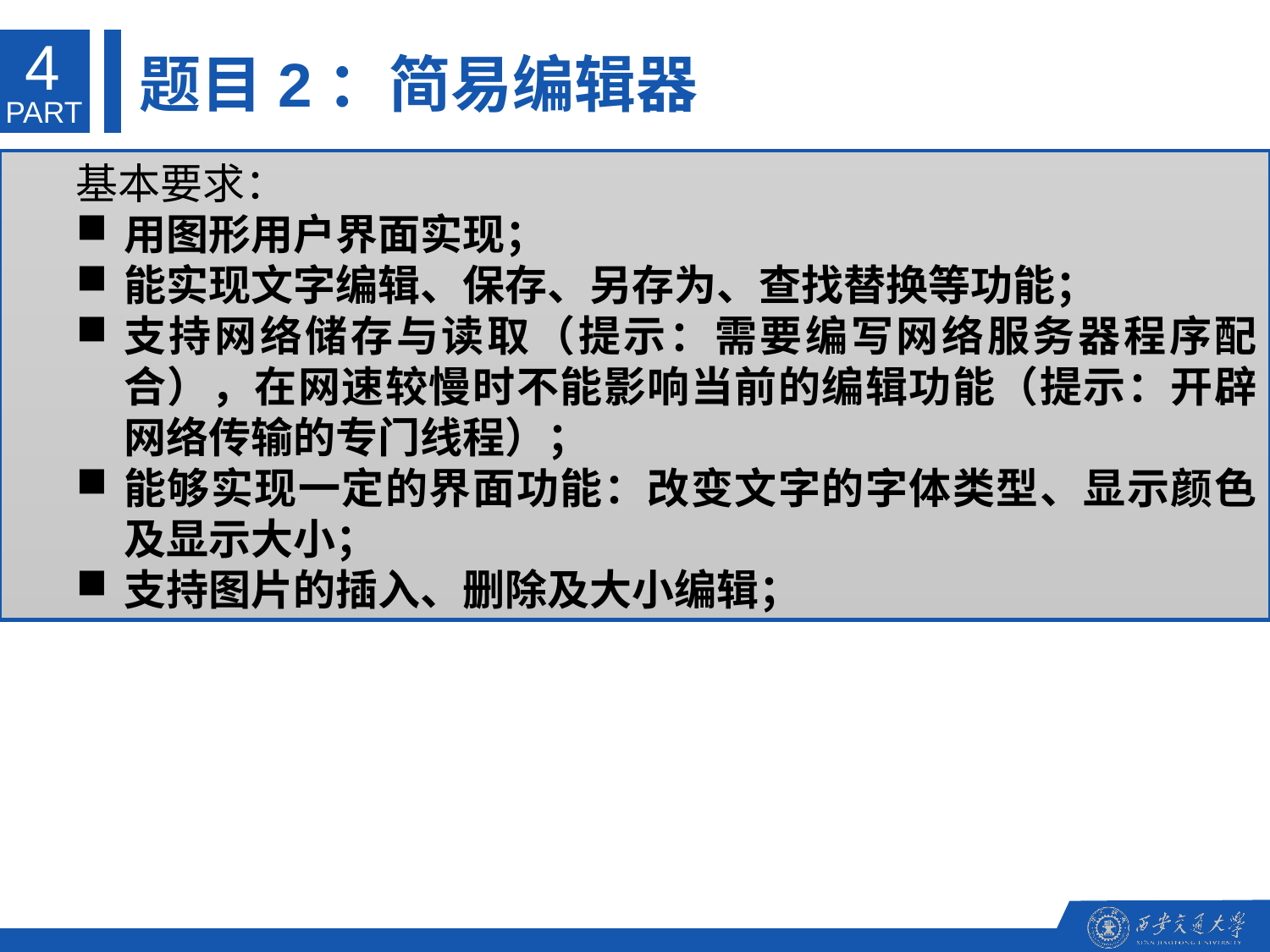

4
题目2：简易编辑器
PART
基本要求：
用图形用户界面实现；
能实现文字编辑、保存、另存为、查找替换等功能；
支持网络储存与读取（提示：需要编写网络服务器程序配合），在网速较慢时不能影响当前的编辑功能（提示：开辟网络传输的专门线程）；
能够实现一定的界面功能：改变文字的字体类型、显示颜色及显示大小；
支持图片的插入、删除及大小编辑；